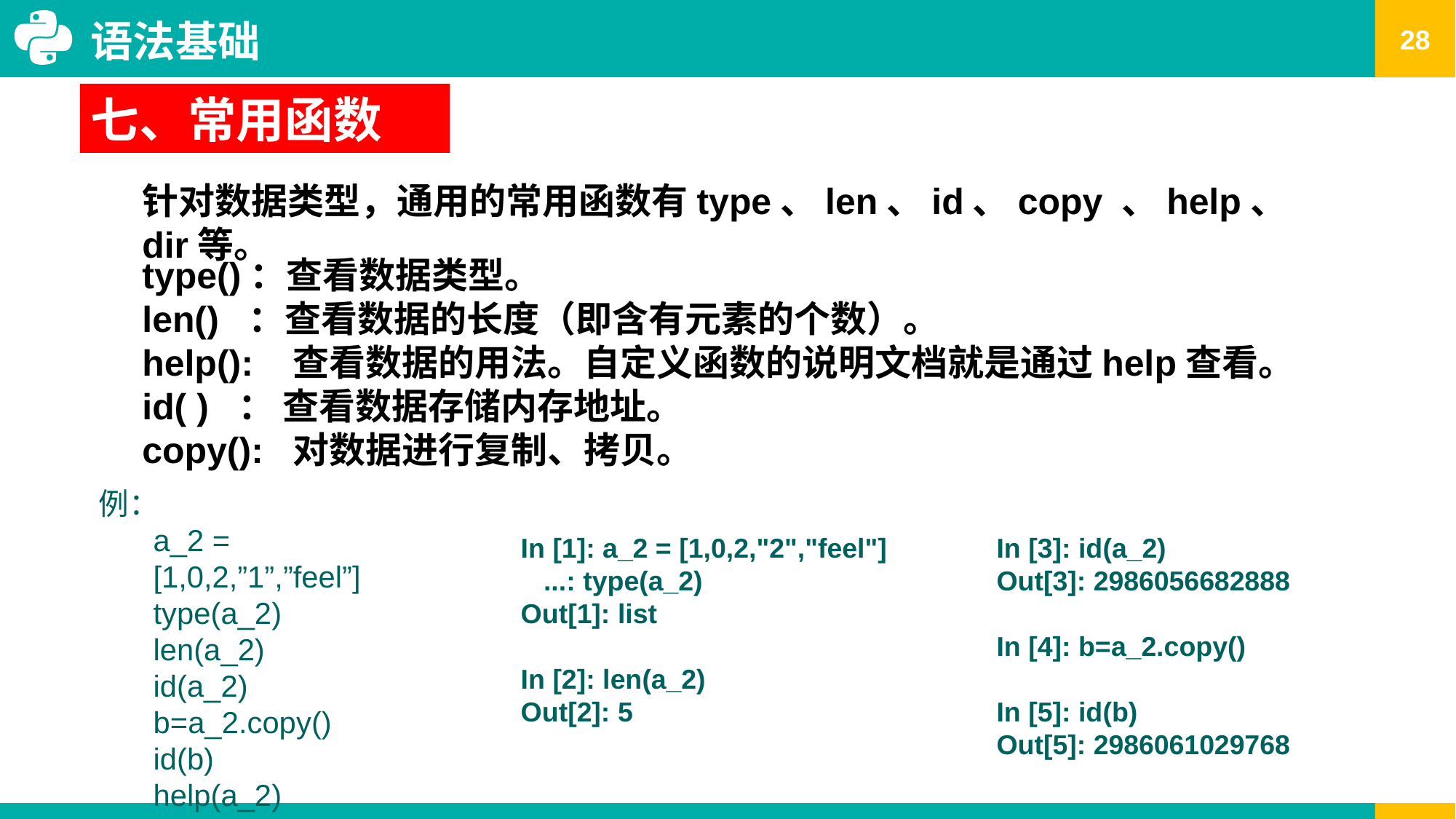

语法基础
七、常用函数
针对数据类型，通用的常用函数有type、len、id、copy 、help、dir等。
type()：查看数据类型。
len()  ：查看数据的长度（即含有元素的个数）。
help():   查看数据的用法。自定义函数的说明文档就是通过help查看。
id( )  ： 查看数据存储内存地址。
copy():  对数据进行复制、拷贝。
例：
a_2 = [1,0,2,”1”,”feel”]
type(a_2)
len(a_2)
id(a_2)
b=a_2.copy()
id(b)
help(a_2)
In [1]: a_2 = [1,0,2,"2","feel"]
   ...: type(a_2)
Out[1]: list

In [2]: len(a_2)
Out[2]: 5

In [3]: id(a_2)
Out[3]: 2986056682888

In [4]: b=a_2.copy()

In [5]: id(b)
Out[5]: 2986061029768